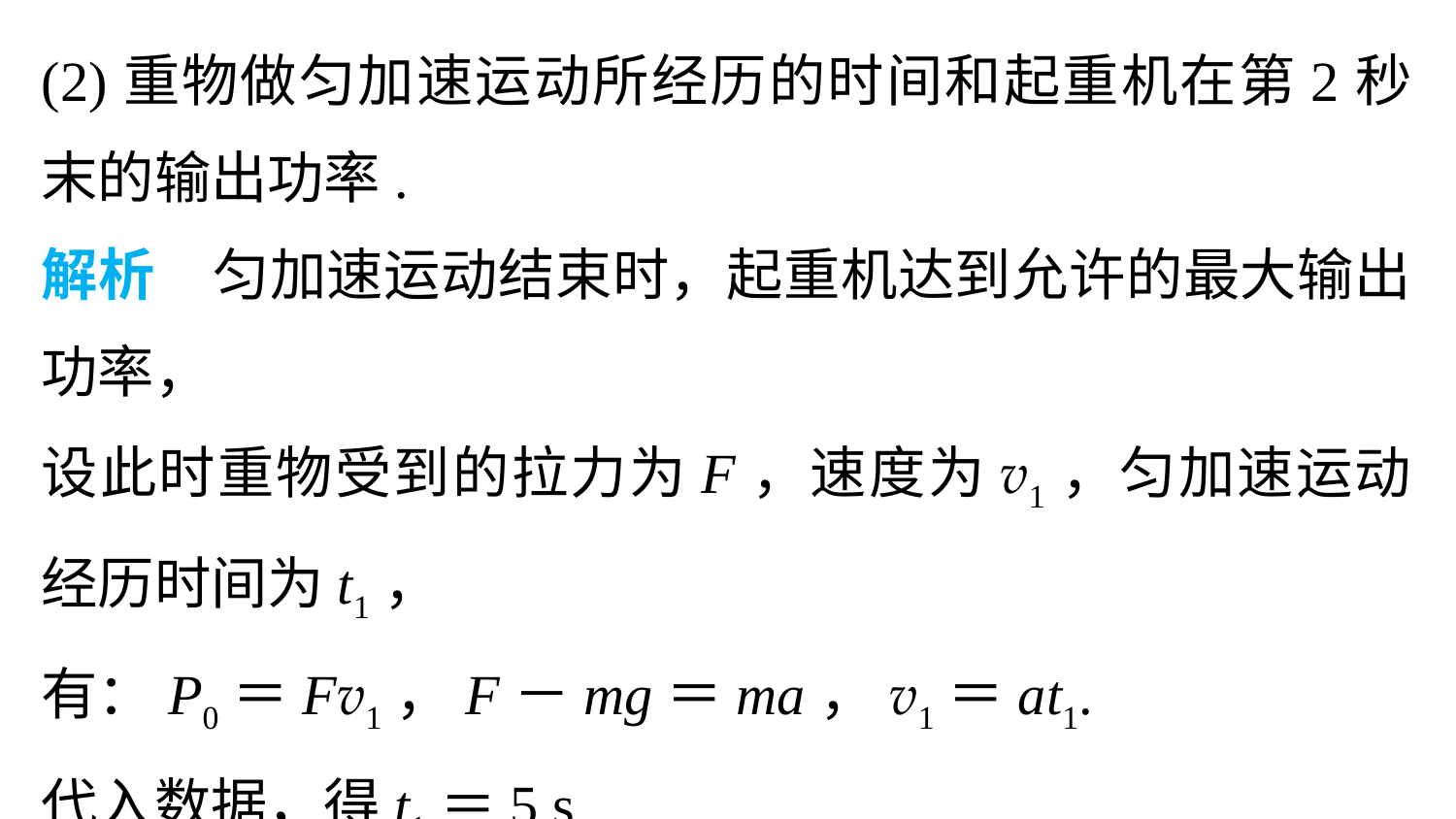

(2)重物做匀加速运动所经历的时间和起重机在第2秒末的输出功率.
解析　匀加速运动结束时，起重机达到允许的最大输出功率，
设此时重物受到的拉力为F，速度为v1，匀加速运动经历时间为t1，
有：P0＝Fv1，F－mg＝ma，v1＝at1.
代入数据，得t1＝5 s.